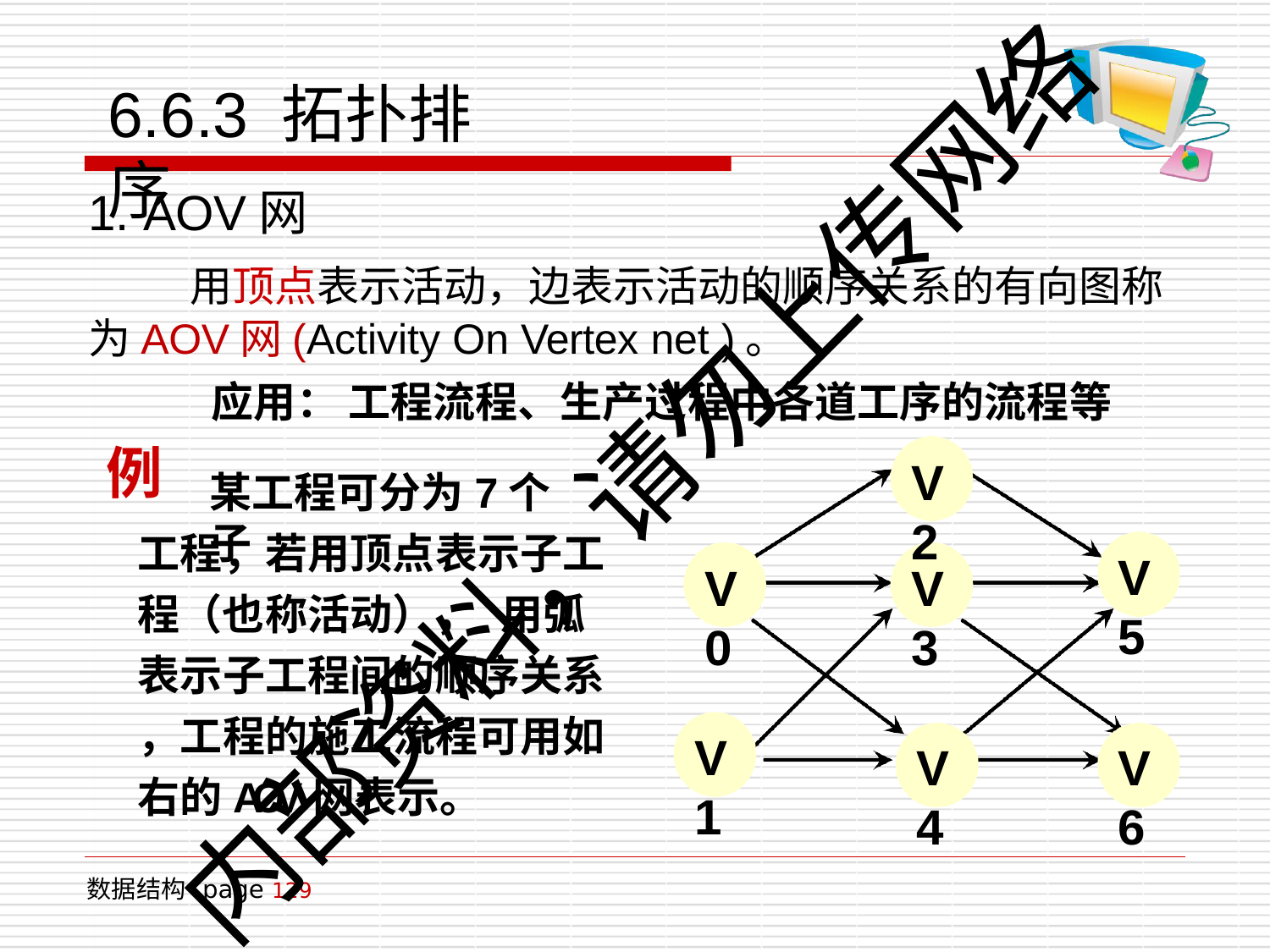

# 6.6.3 拓扑排序

1. AOV网
用顶点表示活动，边表示活动的顺序关系的有向图称 为AOV网(Activity On Vertex net )。
应用： 工程流程、生产过程中各道工序的流程等
内部资料，请勿上传网络
例

V2
某工程可分为7个子
工程，若用顶点表示子工 程（也称活动），	用弧 表示子工程间的顺序关系
，工程的施工流程可用如 右的AOV网表示。
V5
V0
V3
V1
V4
V6

数据结构 page 129